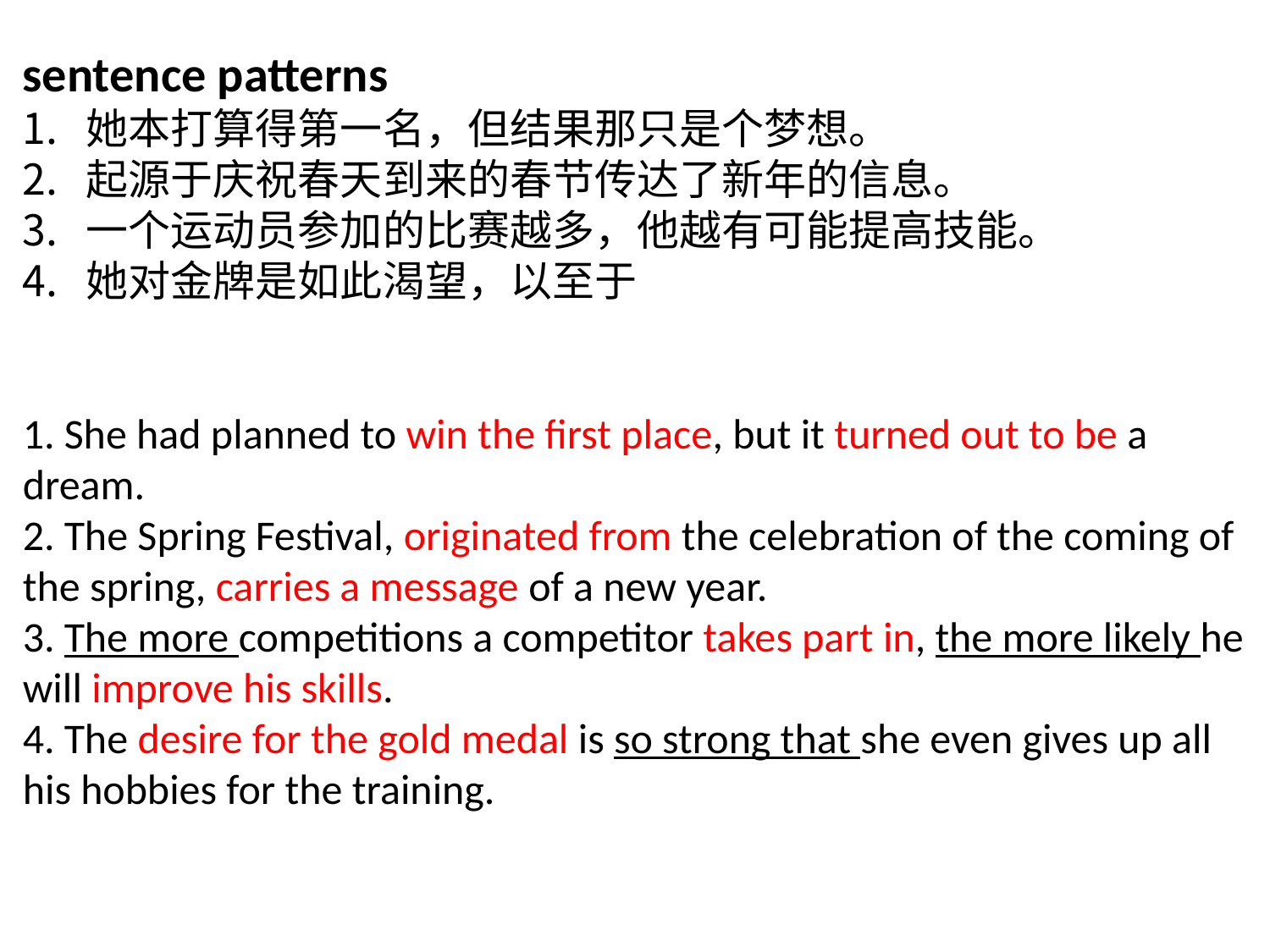

sentence patterns
她本打算得第一名，但结果那只是个梦想。
起源于庆祝春天到来的春节传达了新年的信息。
一个运动员参加的比赛越多，他越有可能提高技能。
她对金牌是如此渴望，以至于

1. She had planned to win the first place, but it turned out to be a dream.
2. The Spring Festival, originated from the celebration of the coming of the spring, carries a message of a new year.
3. The more competitions a competitor takes part in, the more likely he will improve his skills.
4. The desire for the gold medal is so strong that she even gives up all his hobbies for the training.